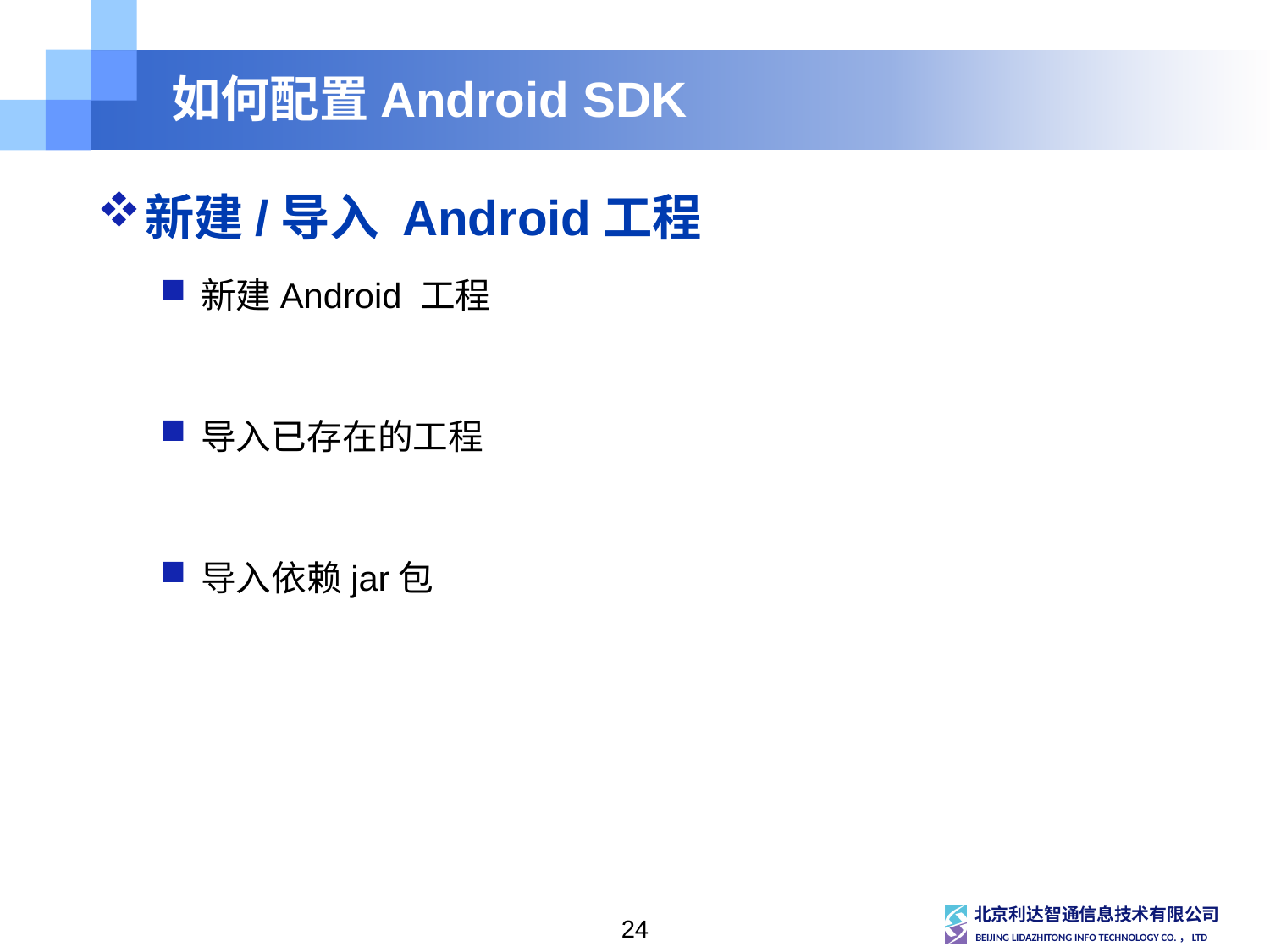

# 如何配置Android SDK
新建/导入 Android工程
新建Android 工程

导入已存在的工程

导入依赖jar包

24